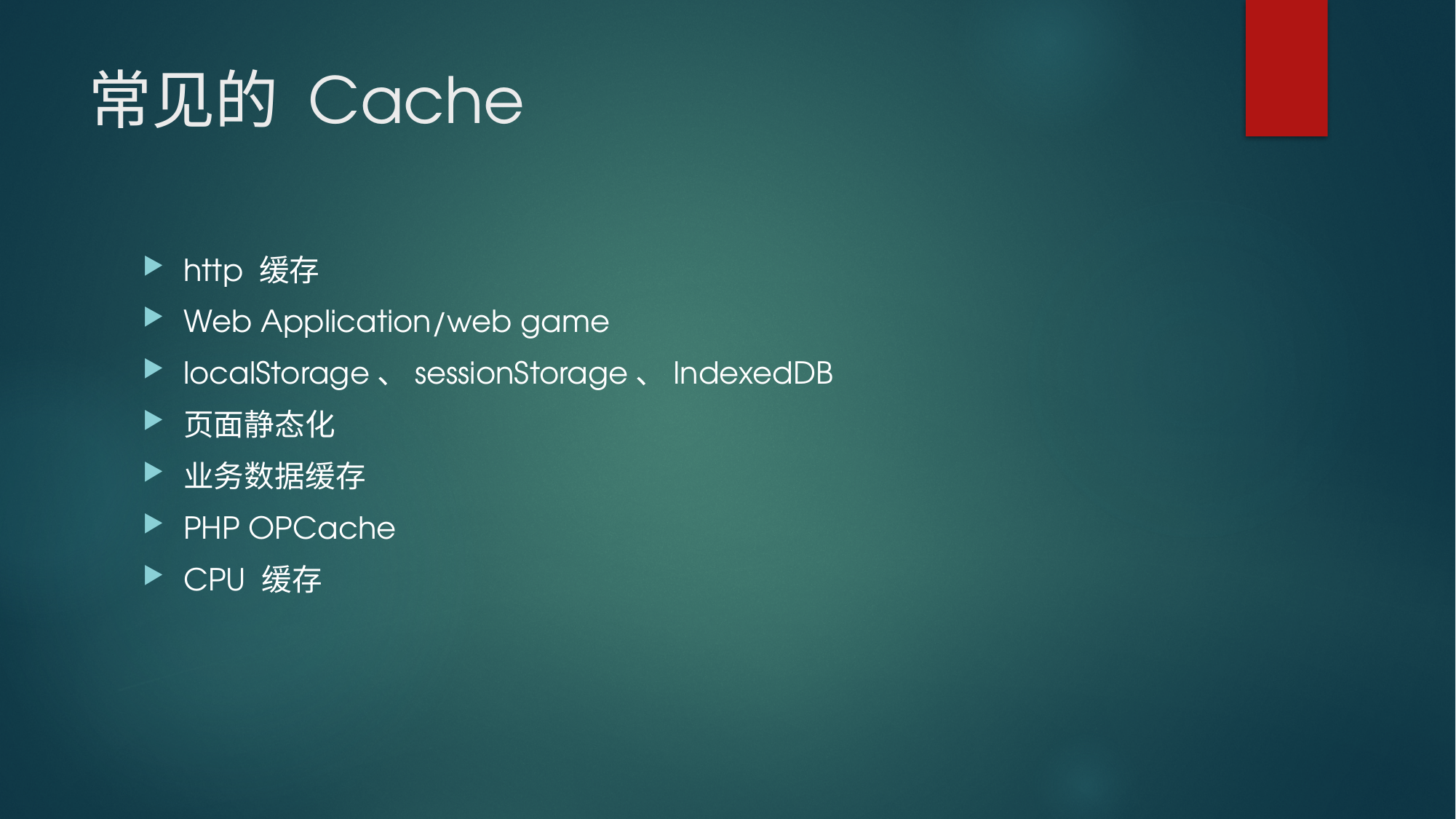

# 常见的 Cache
http 缓存
Web Application/web game
localStorage、sessionStorage、IndexedDB
页面静态化
业务数据缓存
PHP OPCache
CPU 缓存